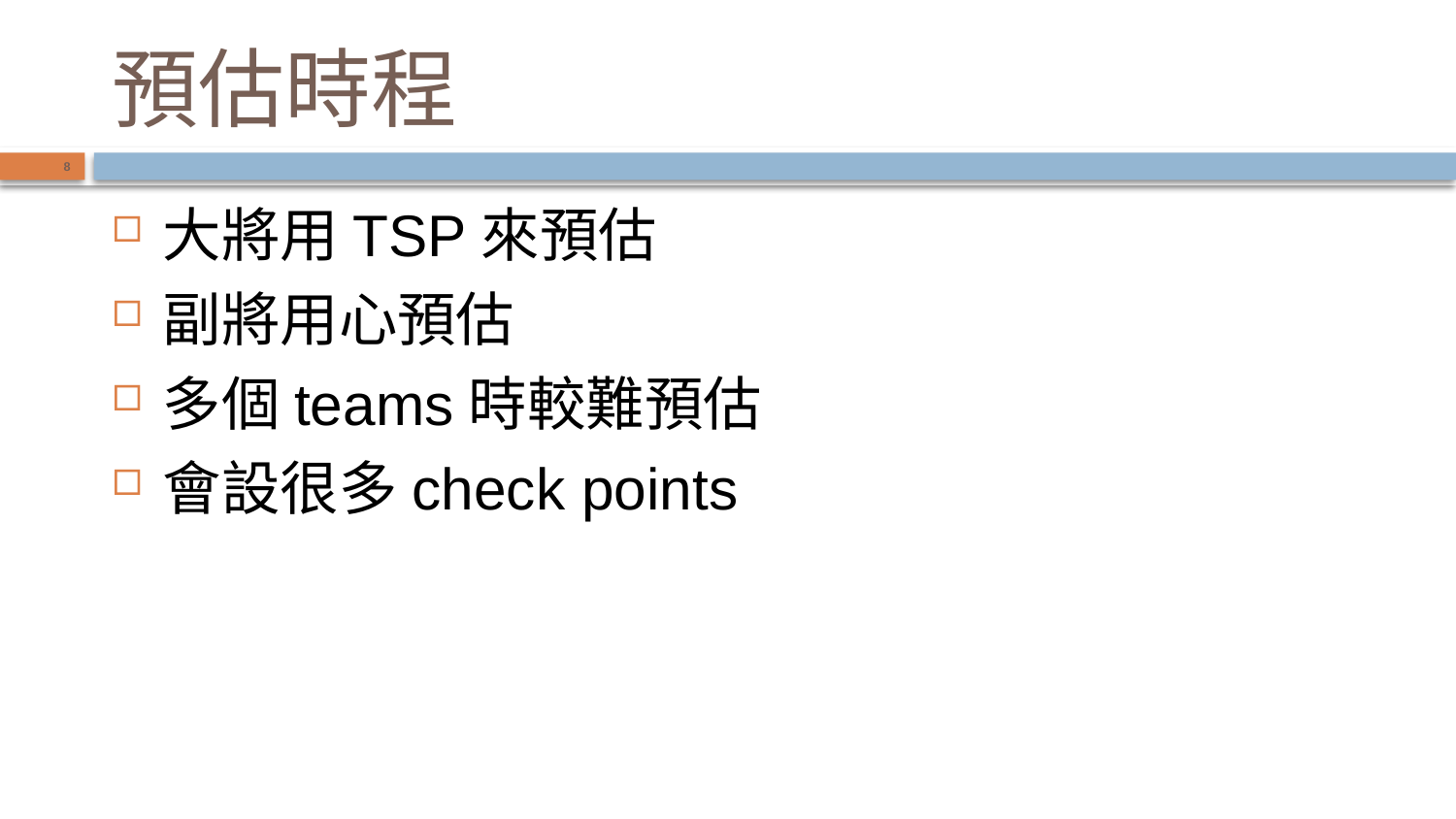

# 預估時程
8
大將用TSP來預估
副將用心預估
多個teams時較難預估
會設很多check points